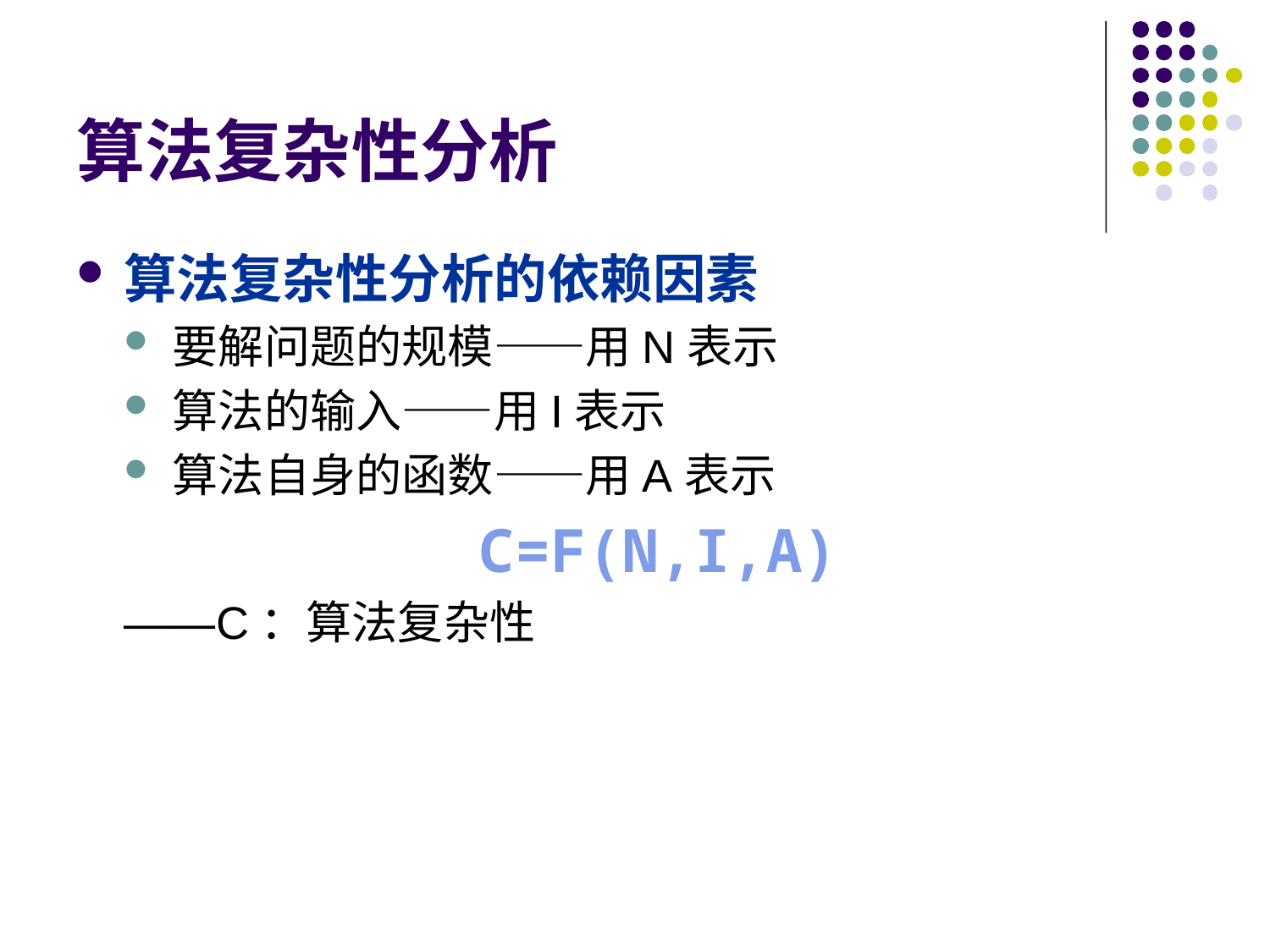

# 算法复杂性分析
算法复杂性分析的依赖因素
要解问题的规模——用N表示
算法的输入——用I表示
算法自身的函数——用A表示
C=F(N,I,A)
——C：算法复杂性